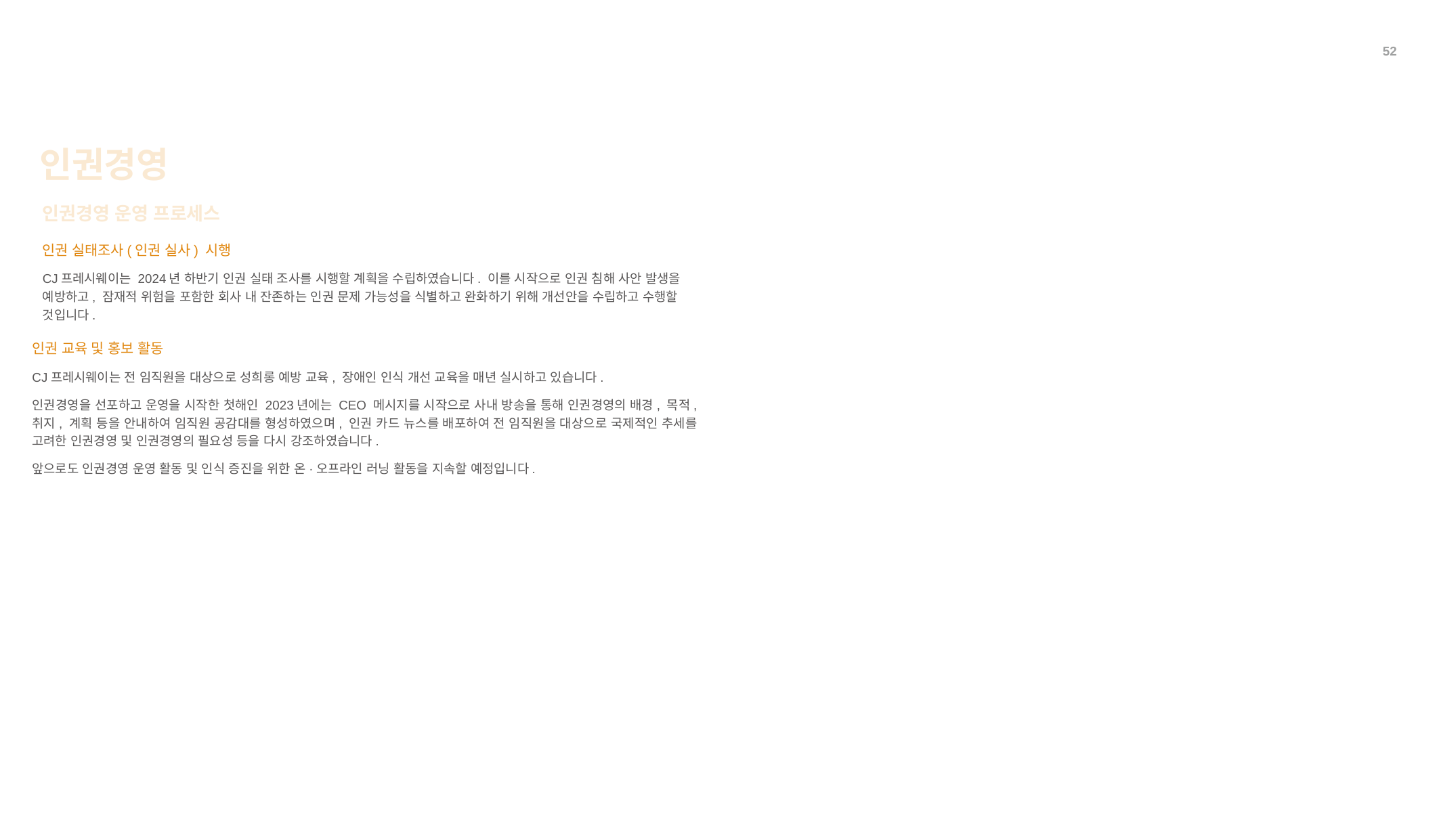

52
인권경영
인권경영 운영 프로세스
인권 실태조사(인권 실사) 시행
CJ프레시웨이는 2024년 하반기 인권 실태 조사를 시행할 계획을 수립하였습니다. 이를 시작으로 인권 침해 사안 발생을 예방하고, 잠재적 위험을 포함한 회사 내 잔존하는 인권 문제 가능성을 식별하고 완화하기 위해 개선안을 수립하고 수행할 것입니다.
인권 교육 및 홍보 활동
CJ프레시웨이는 전 임직원을 대상으로 성희롱 예방 교육, 장애인 인식 개선 교육을 매년 실시하고 있습니다.
인권경영을 선포하고 운영을 시작한 첫해인 2023년에는 CEO 메시지를 시작으로 사내 방송을 통해 인권경영의 배경, 목적, 취지, 계획 등을 안내하여 임직원 공감대를 형성하였으며, 인권 카드 뉴스를 배포하여 전 임직원을 대상으로 국제적인 추세를 고려한 인권경영 및 인권경영의 필요성 등을 다시 강조하였습니다.
앞으로도 인권경영 운영 활동 및 인식 증진을 위한 온·오프라인 러닝 활동을 지속할 예정입니다.